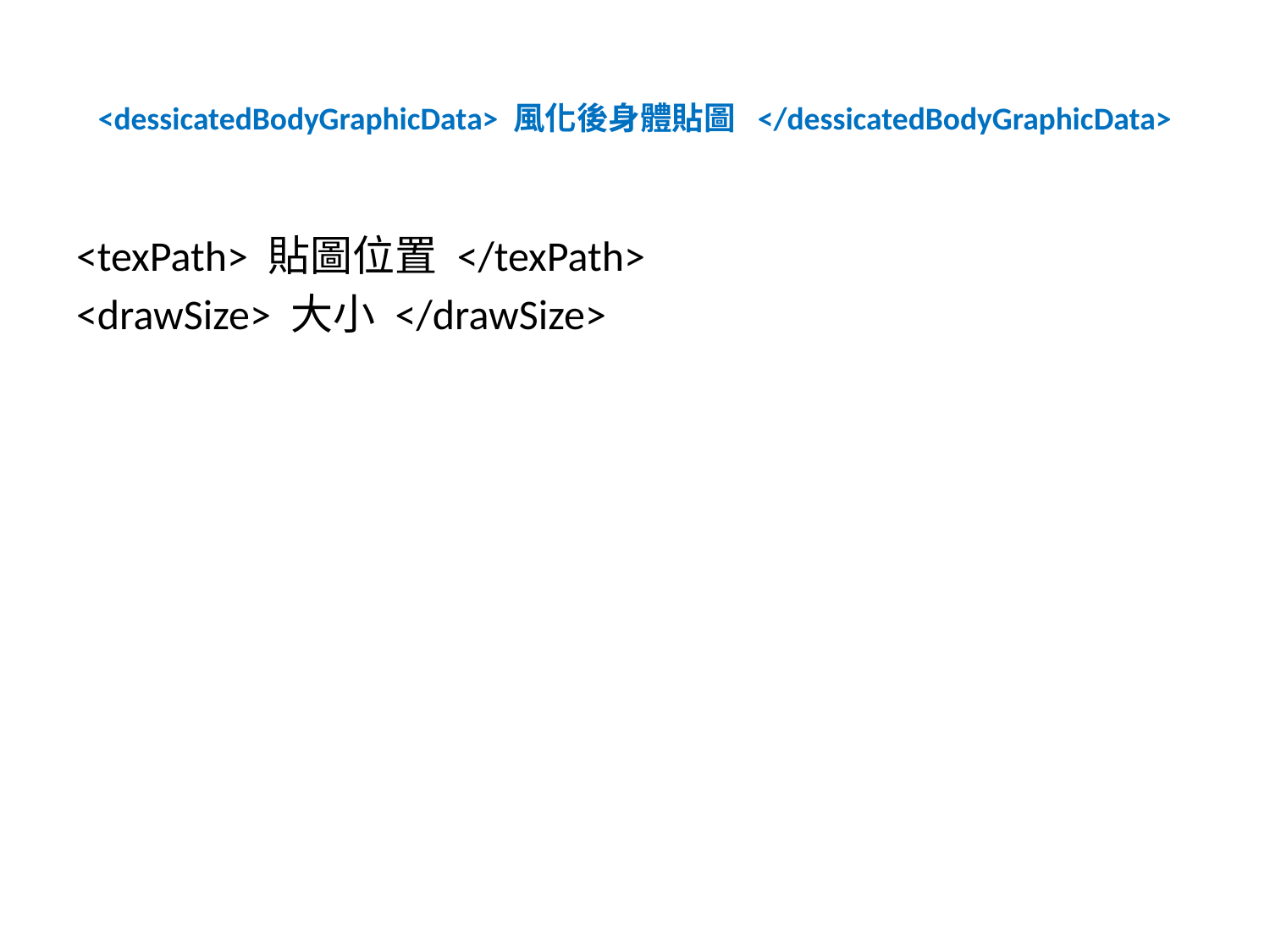

# <dessicatedBodyGraphicData> 風化後身體貼圖  </dessicatedBodyGraphicData>
<texPath> 貼圖位置 </texPath>
<drawSize> 大小 </drawSize>